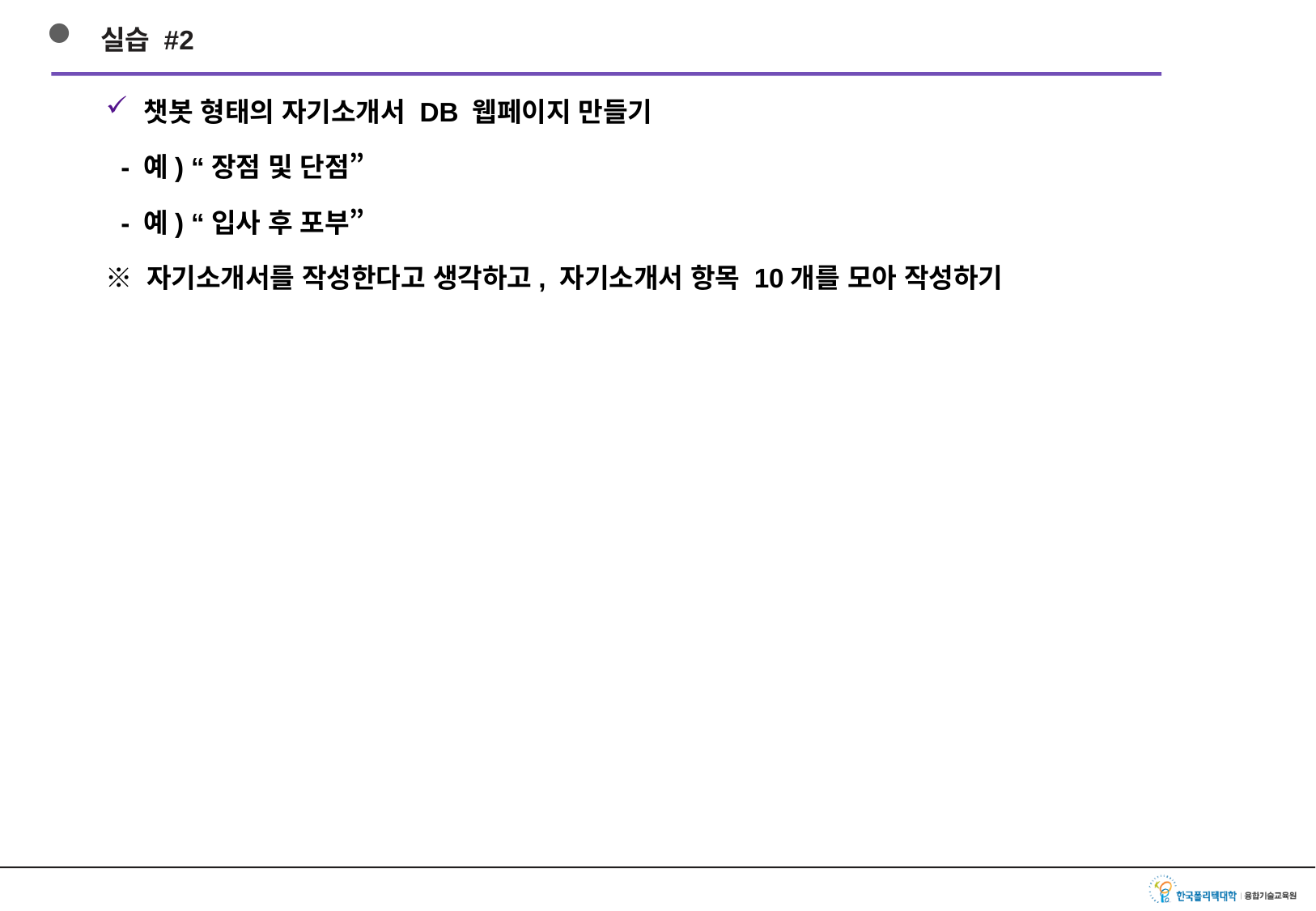

실습 #2
챗봇 형태의 자기소개서 DB 웹페이지 만들기
  - 예) “장점 및 단점”
  - 예) “입사 후 포부”
※ 자기소개서를 작성한다고 생각하고, 자기소개서 항목 10개를 모아 작성하기